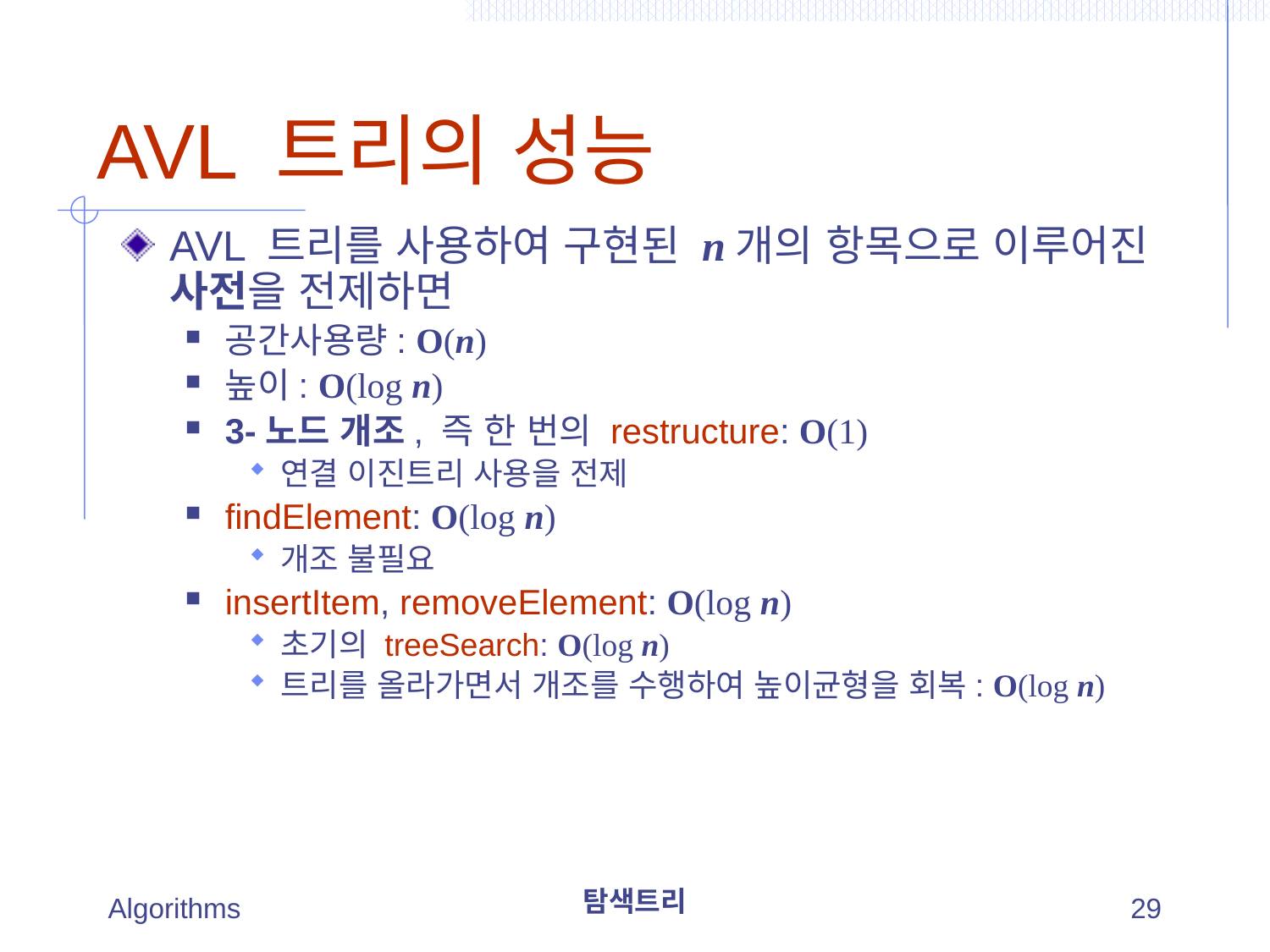

# AVL 트리의 성능
AVL 트리를 사용하여 구현된 n개의 항목으로 이루어진 사전을 전제하면
공간사용량: O(n)
높이: O(log n)
3-노드 개조, 즉 한 번의 restructure: O(1)
연결 이진트리 사용을 전제
findElement: O(log n)
개조 불필요
insertItem, removeElement: O(log n)
초기의 treeSearch: O(log n)
트리를 올라가면서 개조를 수행하여 높이균형을 회복: O(log n)
Algorithms
탐색트리
29